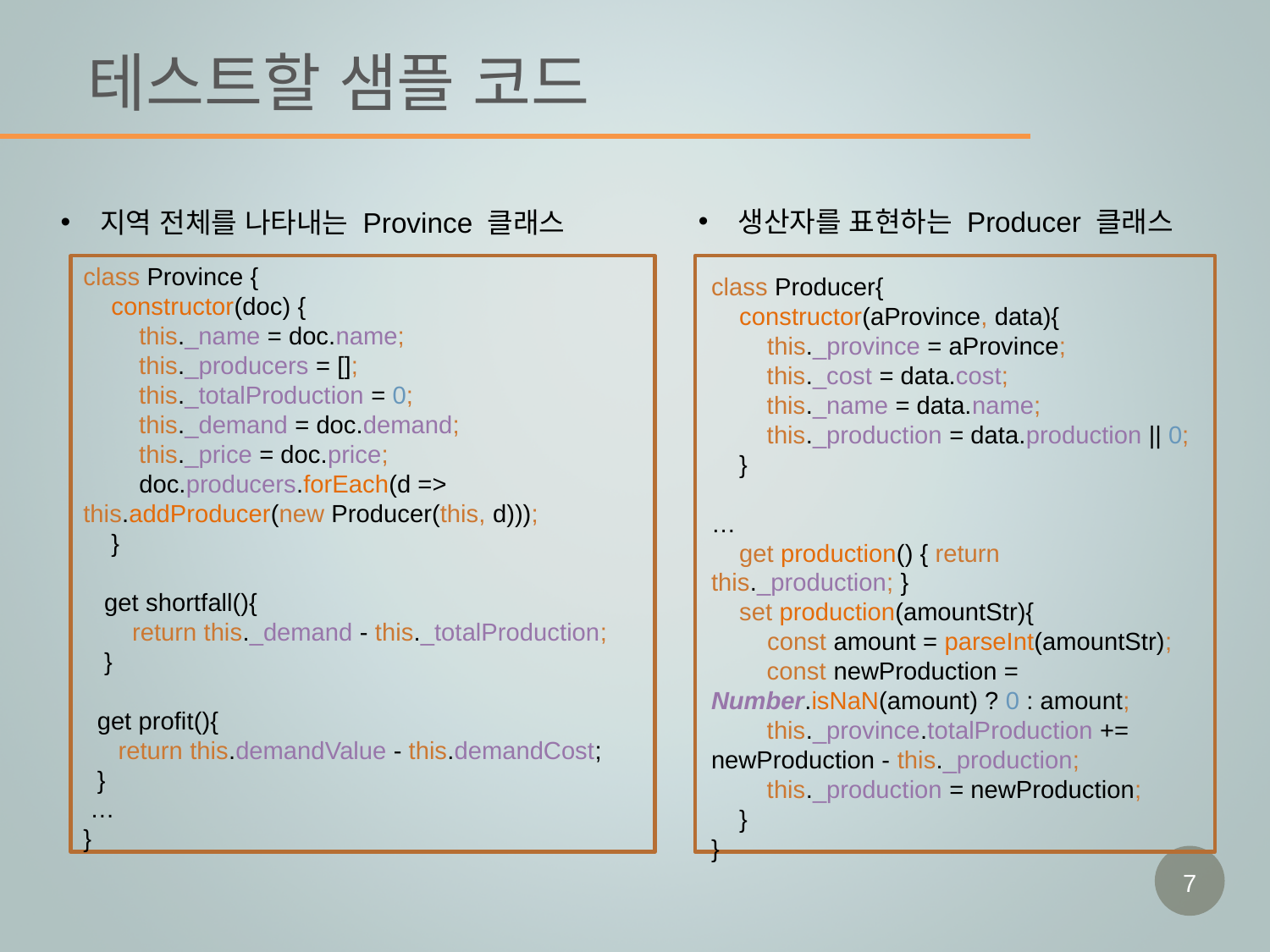

# 테스트할 샘플 코드
생산자를 표현하는 Producer 클래스
지역 전체를 나타내는 Province 클래스
class Province {
    constructor(doc) {
        this._name = doc.name;
        this._producers = [];
        this._totalProduction = 0;
        this._demand = doc.demand;
        this._price = doc.price;
        doc.producers.forEach(d => this.addProducer(new Producer(this, d)));
    }

   get shortfall(){
       return this._demand - this._totalProduction;
   }

  get profit(){
     return this.demandValue - this.demandCost;
  }
 …
}

class Producer{
    constructor(aProvince, data){
        this._province = aProvince;
        this._cost = data.cost;
        this._name = data.name;
        this._production = data.production || 0;
    }
…
    get production() { return this._production; }
    set production(amountStr){
        const amount = parseInt(amountStr);
        const newProduction = Number.isNaN(amount) ? 0 : amount;
        this._province.totalProduction += newProduction - this._production;
        this._production = newProduction;
    }
}